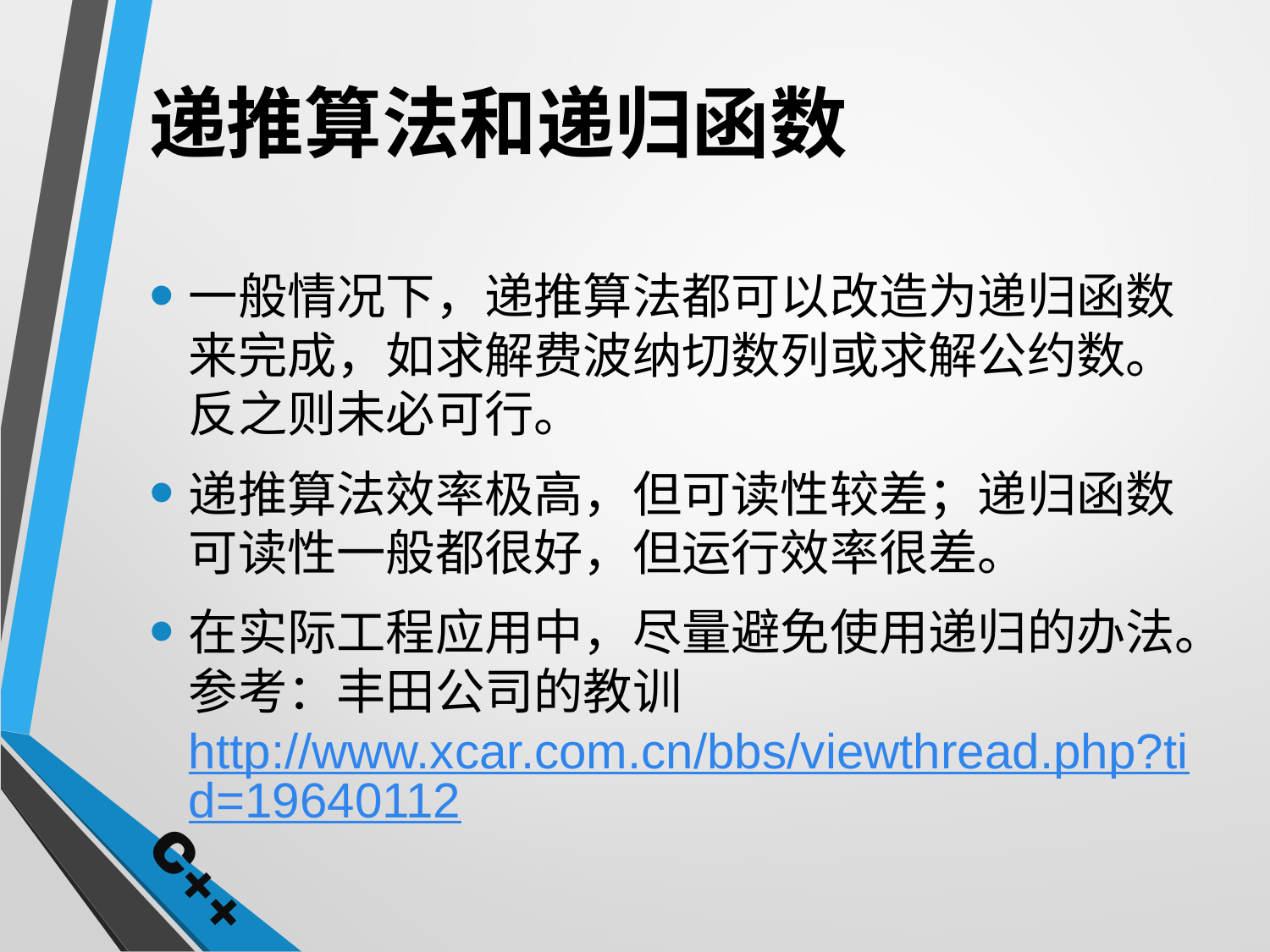

# 递推算法和递归函数
一般情况下，递推算法都可以改造为递归函数来完成，如求解费波纳切数列或求解公约数。反之则未必可行。
递推算法效率极高，但可读性较差；递归函数可读性一般都很好，但运行效率很差。
在实际工程应用中，尽量避免使用递归的办法。参考：丰田公司的教训http://www.xcar.com.cn/bbs/viewthread.php?tid=19640112